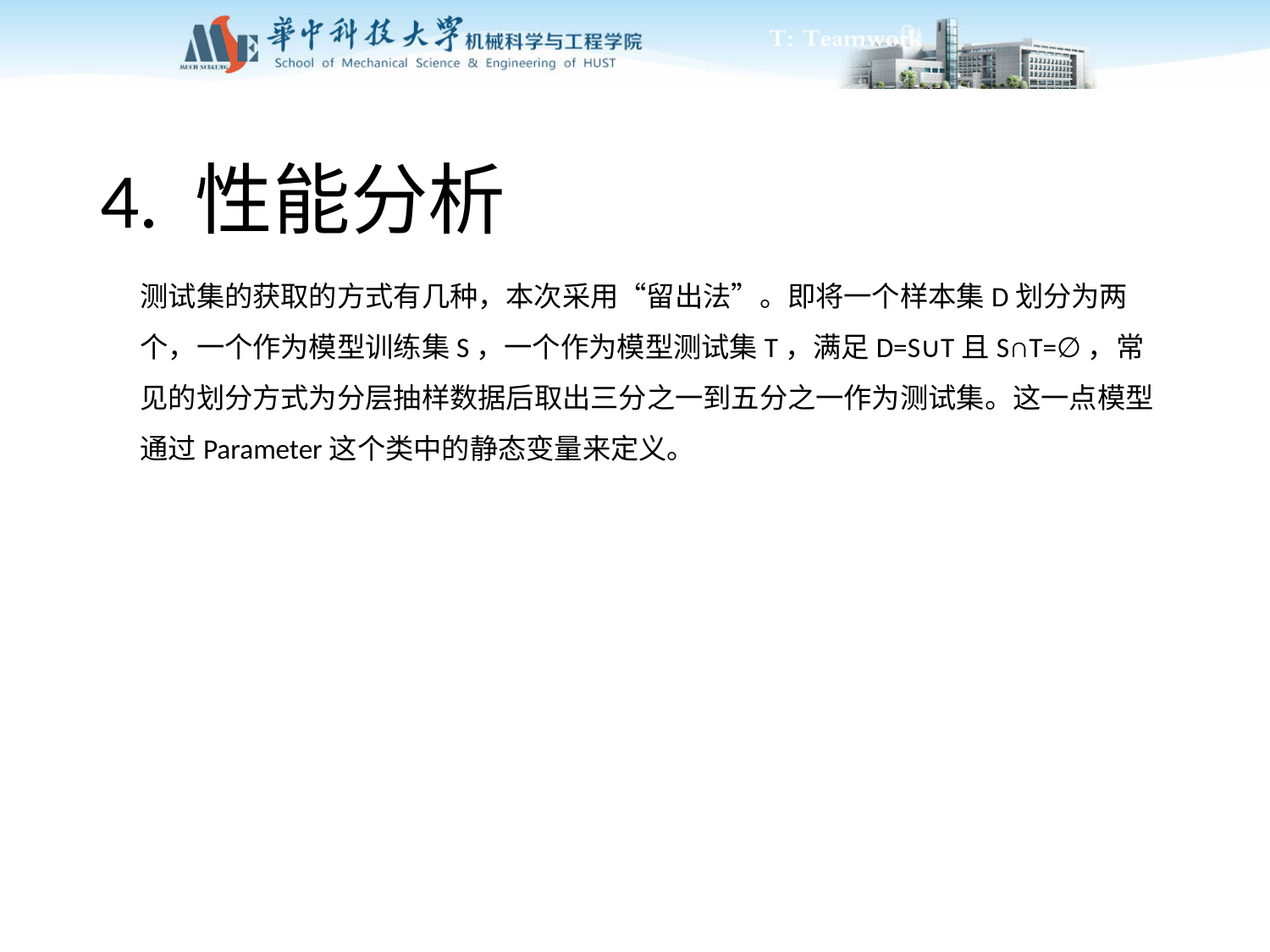

# 4. 性能分析
测试集的获取的方式有几种，本次采用“留出法”。即将一个样本集D划分为两个，一个作为模型训练集S，一个作为模型测试集T，满足D=S∪T且S∩T=∅，常见的划分方式为分层抽样数据后取出三分之一到五分之一作为测试集。这一点模型通过Parameter这个类中的静态变量来定义。